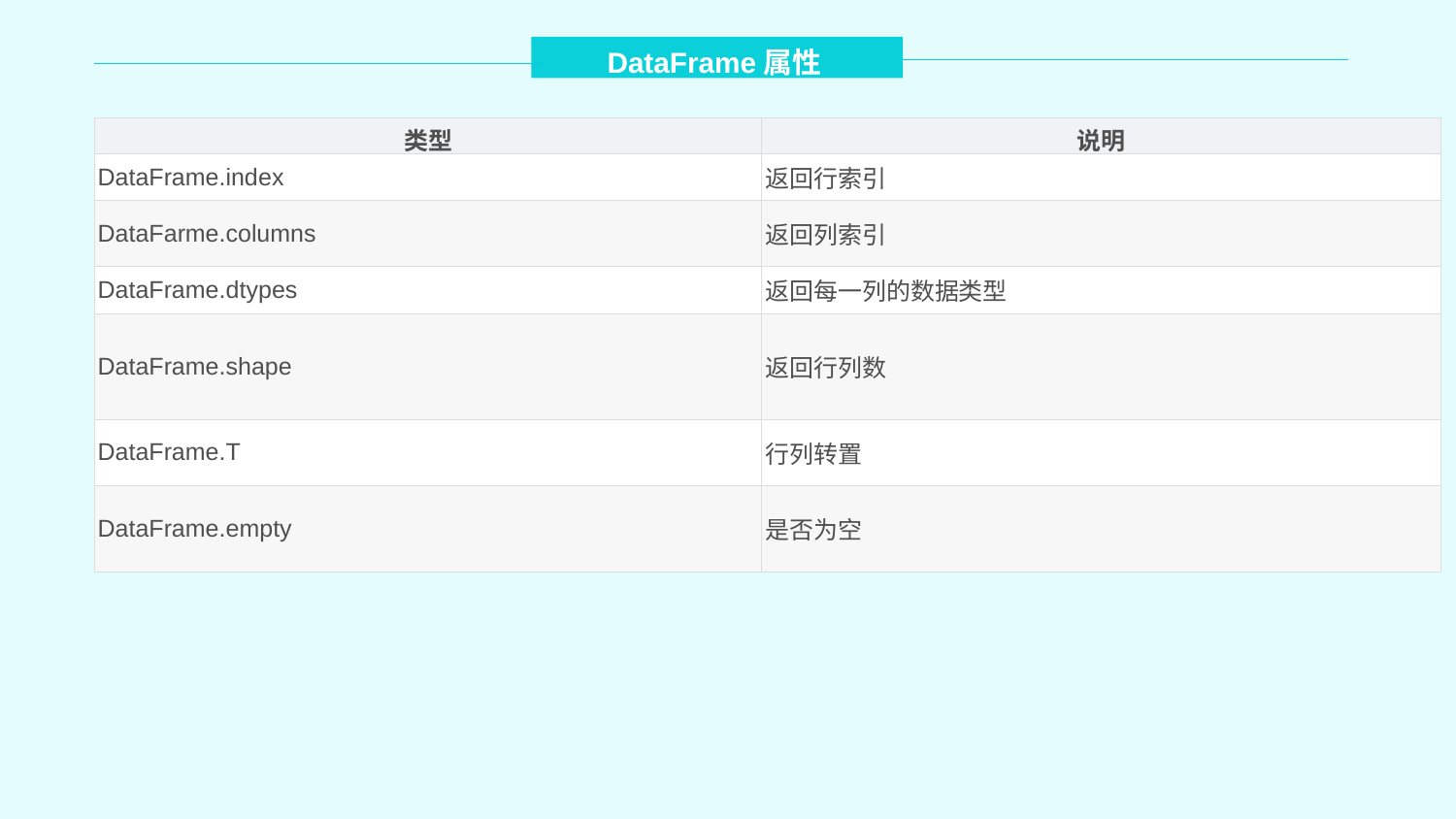

DataFrame属性
| 类型 | 说明 |
| --- | --- |
| DataFrame.index | 返回行索引 |
| DataFarme.columns | 返回列索引 |
| DataFrame.dtypes | 返回每一列的数据类型 |
| DataFrame.shape | 返回行列数 |
| DataFrame.T | 行列转置 |
| DataFrame.empty | 是否为空 |